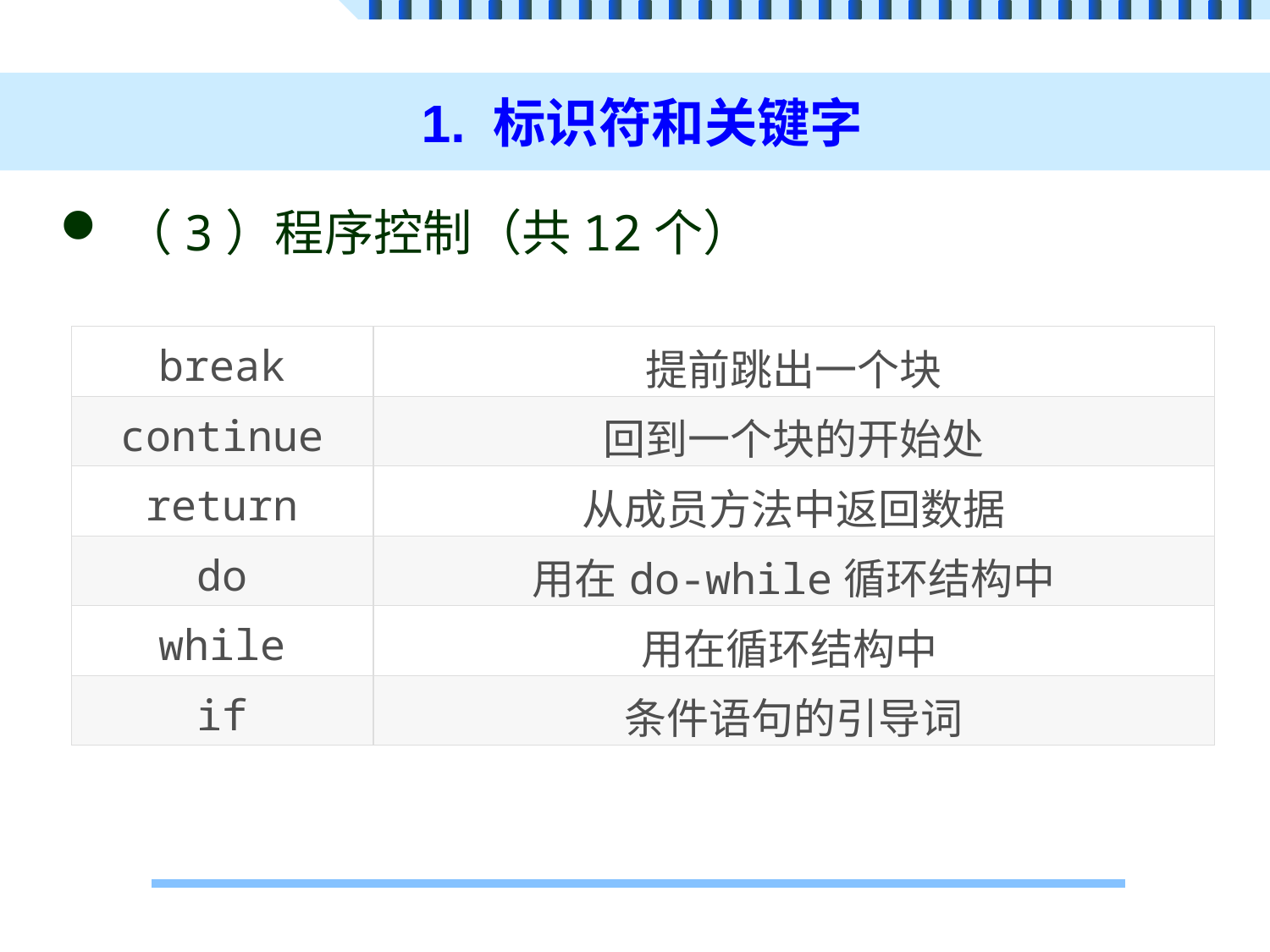

# 1. 标识符和关键字
（3）程序控制（共12个）
| break | 提前跳出一个块 |
| --- | --- |
| continue | 回到一个块的开始处 |
| return | 从成员方法中返回数据 |
| do | 用在do-while循环结构中 |
| while | 用在循环结构中 |
| if | 条件语句的引导词 |